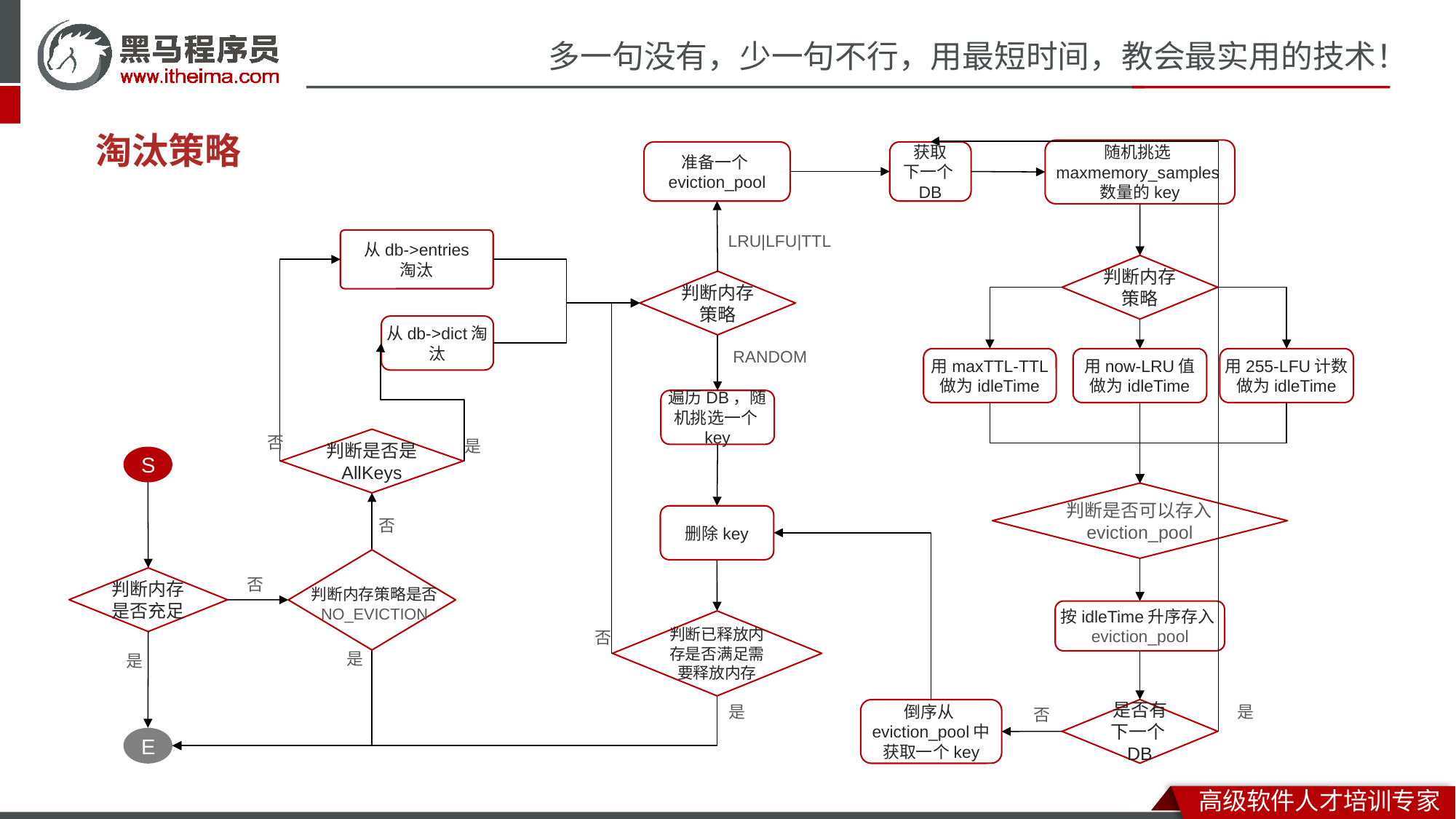

# 淘汰策略
随机挑选maxmemory_samples数量的key
获取
下一个DB
准备一个eviction_pool
LRU|LFU|TTL
从db->entries
淘汰
判断内存策略
判断内存策略
从db->dict淘汰
RANDOM
用maxTTL-TTL
做为idleTime
用now-LRU值
做为idleTime
用255-LFU计数
做为idleTime
遍历DB，随机挑选一个key
否
判断是否是AllKeys
是
S
判断是否可以存入eviction_pool
删除key
否

判断内存策略是否
NO_EVICTION
判断内存是否充足
否
按idleTime升序存入eviction_pool
判断已释放内存是否满足需要释放内存
否
是
是
是
是
否
是否有
下一个DB
倒序从eviction_pool中获取一个key
E